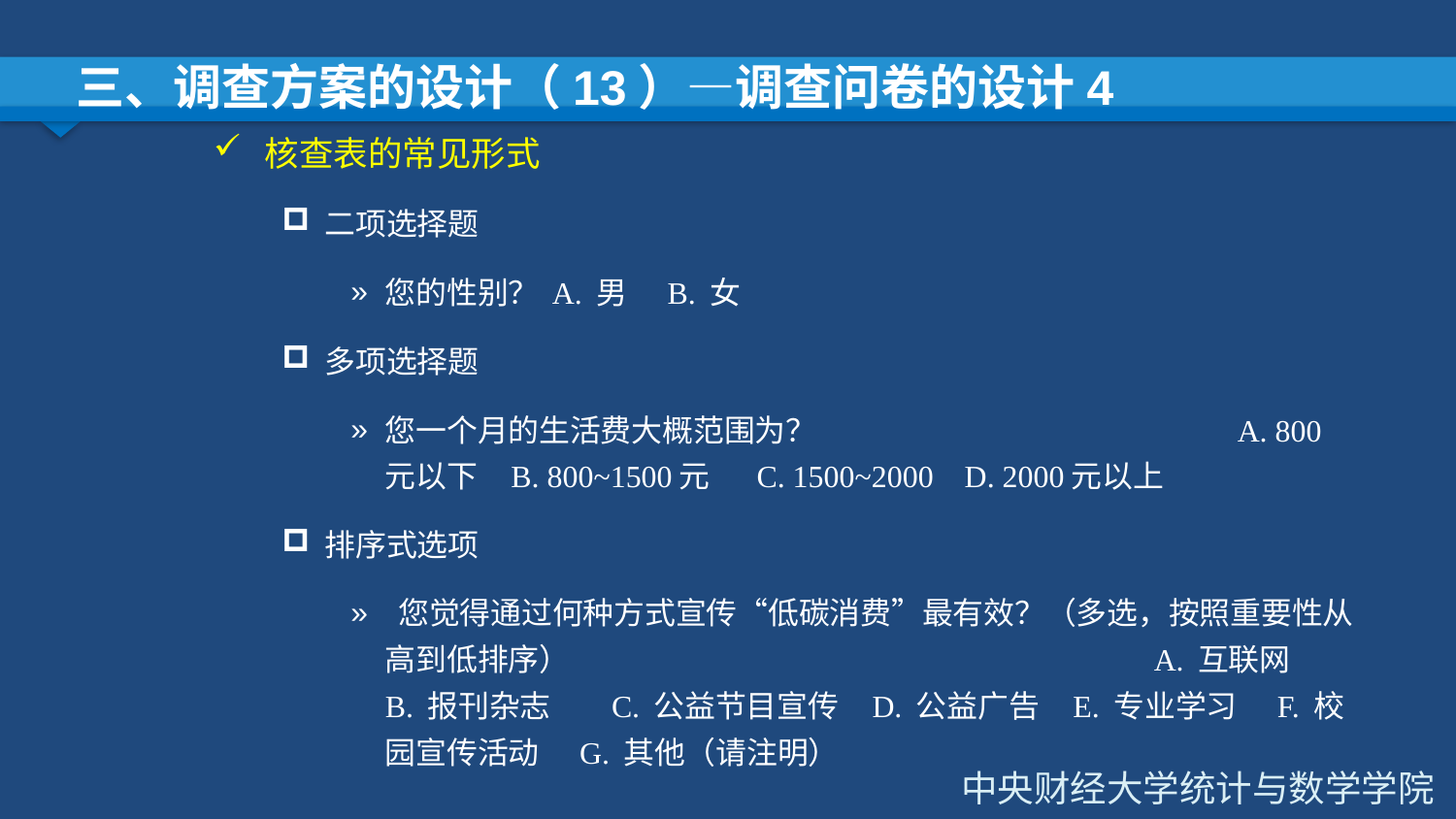

# 三、调查方案的设计（13）—调查问卷的设计4
核查表的常见形式
二项选择题
您的性别？ A. 男     B. 女
多项选择题
您一个月的生活费大概范围为？                                                             A. 800元以下    B. 800~1500元      C. 1500~2000    D. 2000元以上
排序式选项
 您觉得通过何种方式宣传“低碳消费”最有效？（多选，按照重要性从高到低排序）                                                                                     A. 互联网       B. 报刊杂志        C. 公益节目宣传    D. 公益广告    E. 专业学习     F. 校园宣传活动     G. 其他（请注明）